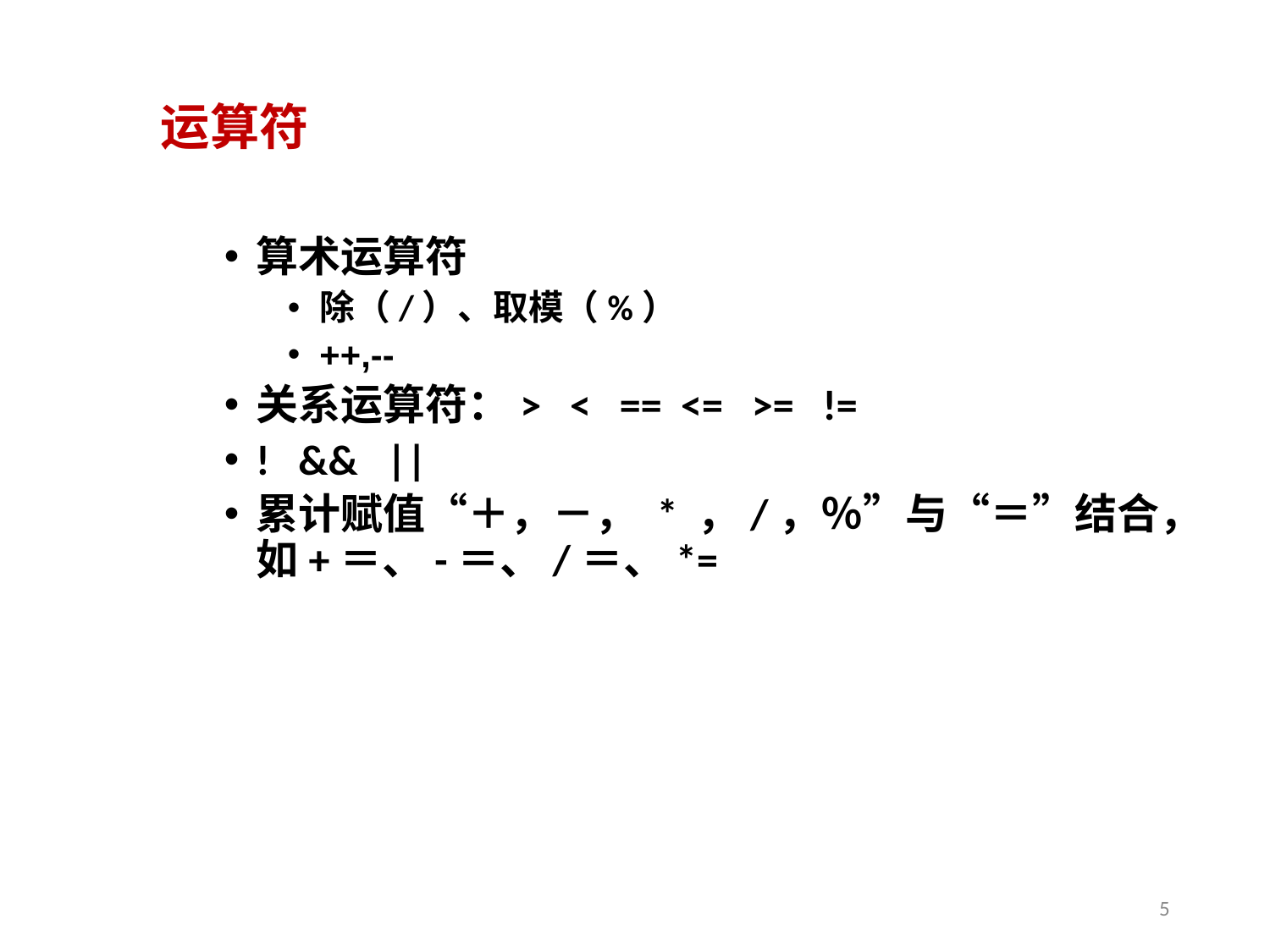

#
运算符

算术运算符
除（/）、取模（%）
++,--
关系运算符：>   <   ==  <=   >=   !=
!   &&   ||
累计赋值“＋，－， * ，/，％”与“＝”结合，如+＝、-＝、/＝、*=

5